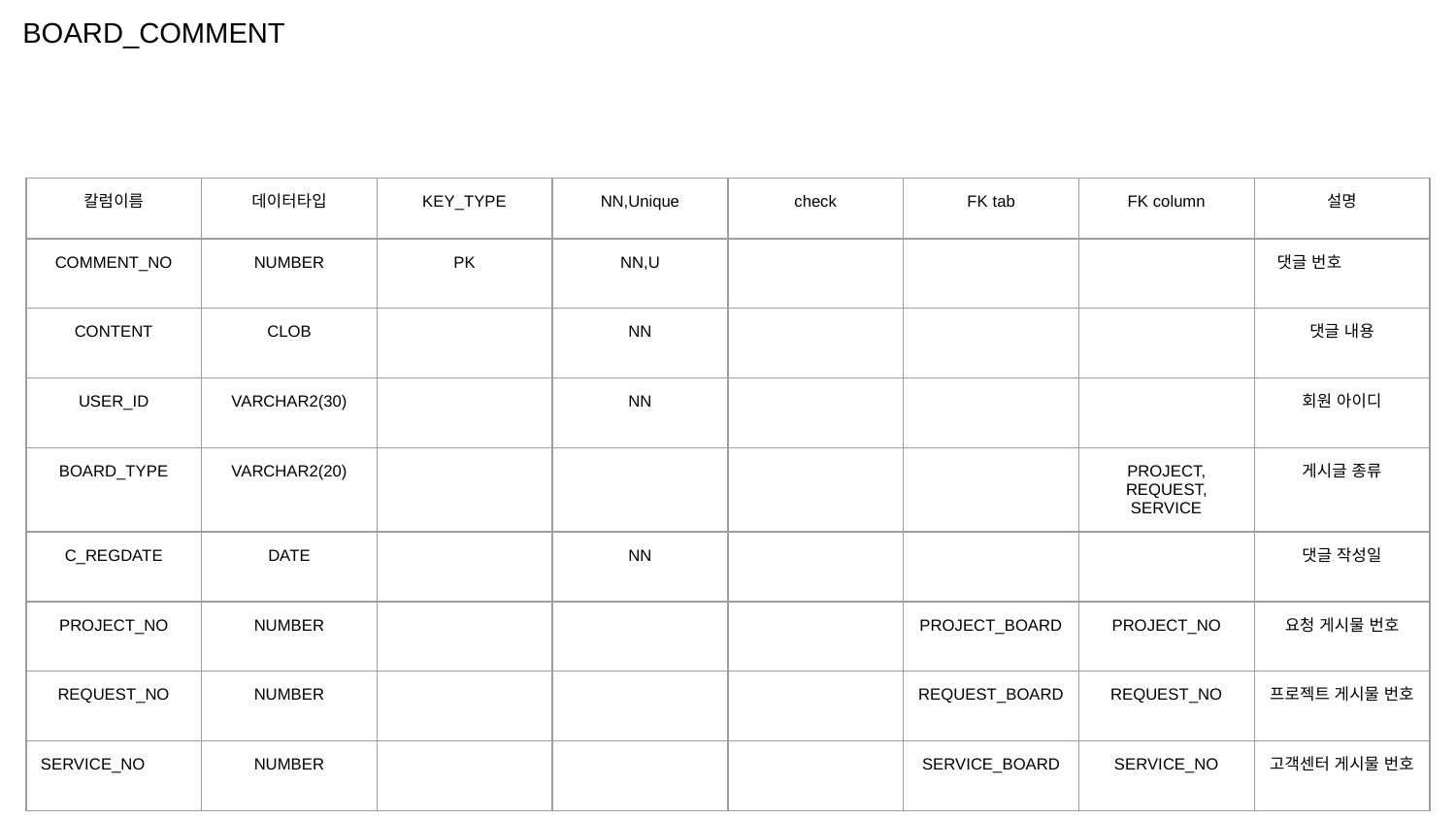

BOARD_COMMENT

| 칼럼이름 | 데이터타입 | KEY\_TYPE | NN,Unique | check | FK tab | FK column | 설명 |
| --- | --- | --- | --- | --- | --- | --- | --- |
| COMMENT\_NO | NUMBER | PK | NN,U |  |  |  | 댓글 번호 |
| CONTENT | CLOB |  | NN |  |  |  | 댓글 내용 |
| USER\_ID | VARCHAR2(30) |  | NN |  |  |  | 회원 아이디 |
| BOARD\_TYPE | VARCHAR2(20) |  |  |  |  | PROJECT, REQUEST, SERVICE | 게시글 종류 |
| C\_REGDATE | DATE |  | NN |  |  |  | 댓글 작성일 |
| PROJECT\_NO | NUMBER |  |  |  | PROJECT\_BOARD | PROJECT\_NO | 요청 게시물 번호 |
| REQUEST\_NO | NUMBER |  |  |  | REQUEST\_BOARD | REQUEST\_NO | 프로젝트 게시물 번호 |
| SERVICE\_NO | NUMBER |  |  |  | SERVICE\_BOARD | SERVICE\_NO | 고객센터 게시물 번호 |